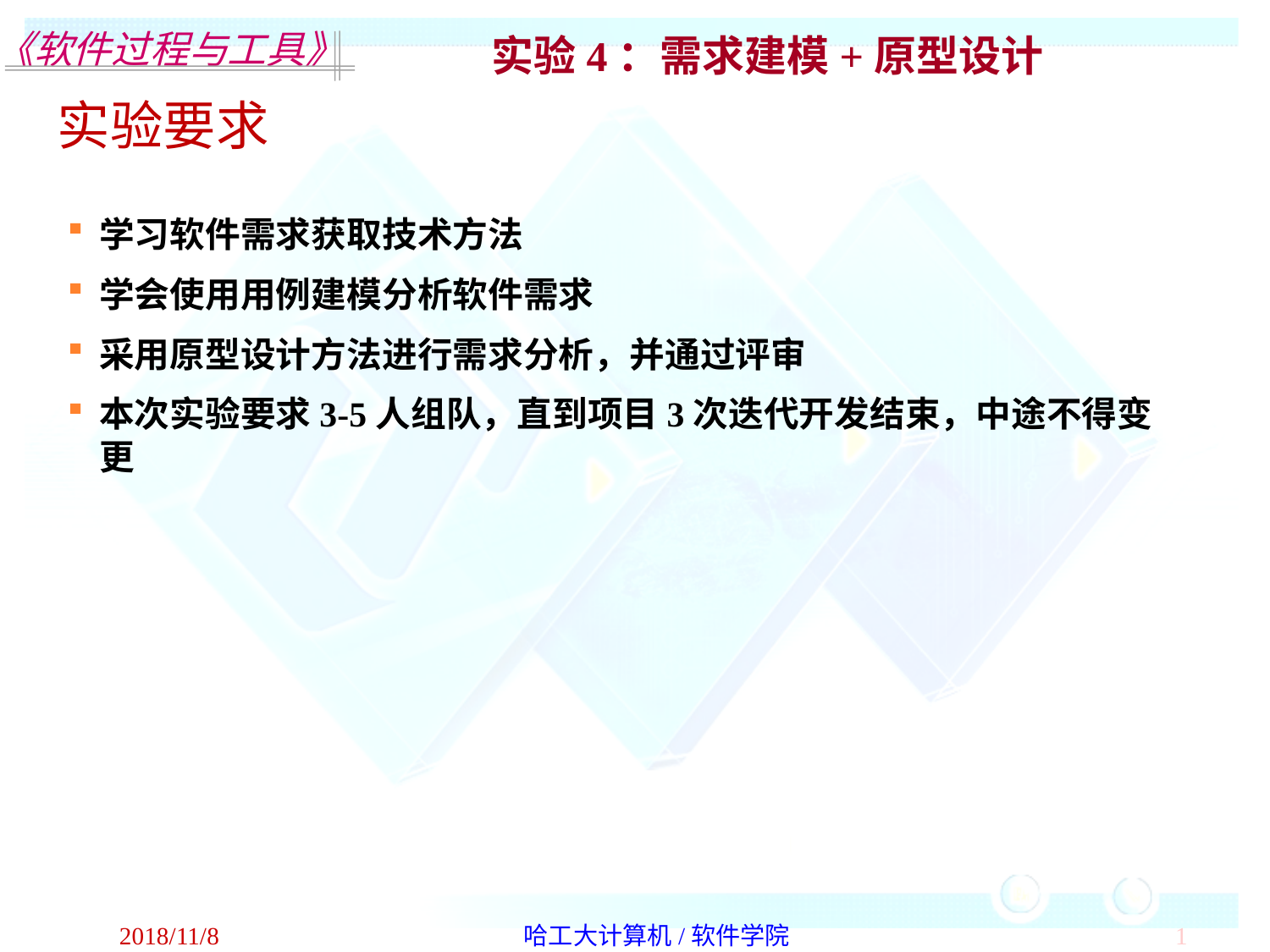

实验4：需求建模+原型设计
实验要求
学习软件需求获取技术方法
学会使用用例建模分析软件需求
采用原型设计方法进行需求分析，并通过评审
本次实验要求3-5人组队，直到项目3次迭代开发结束，中途不得变更